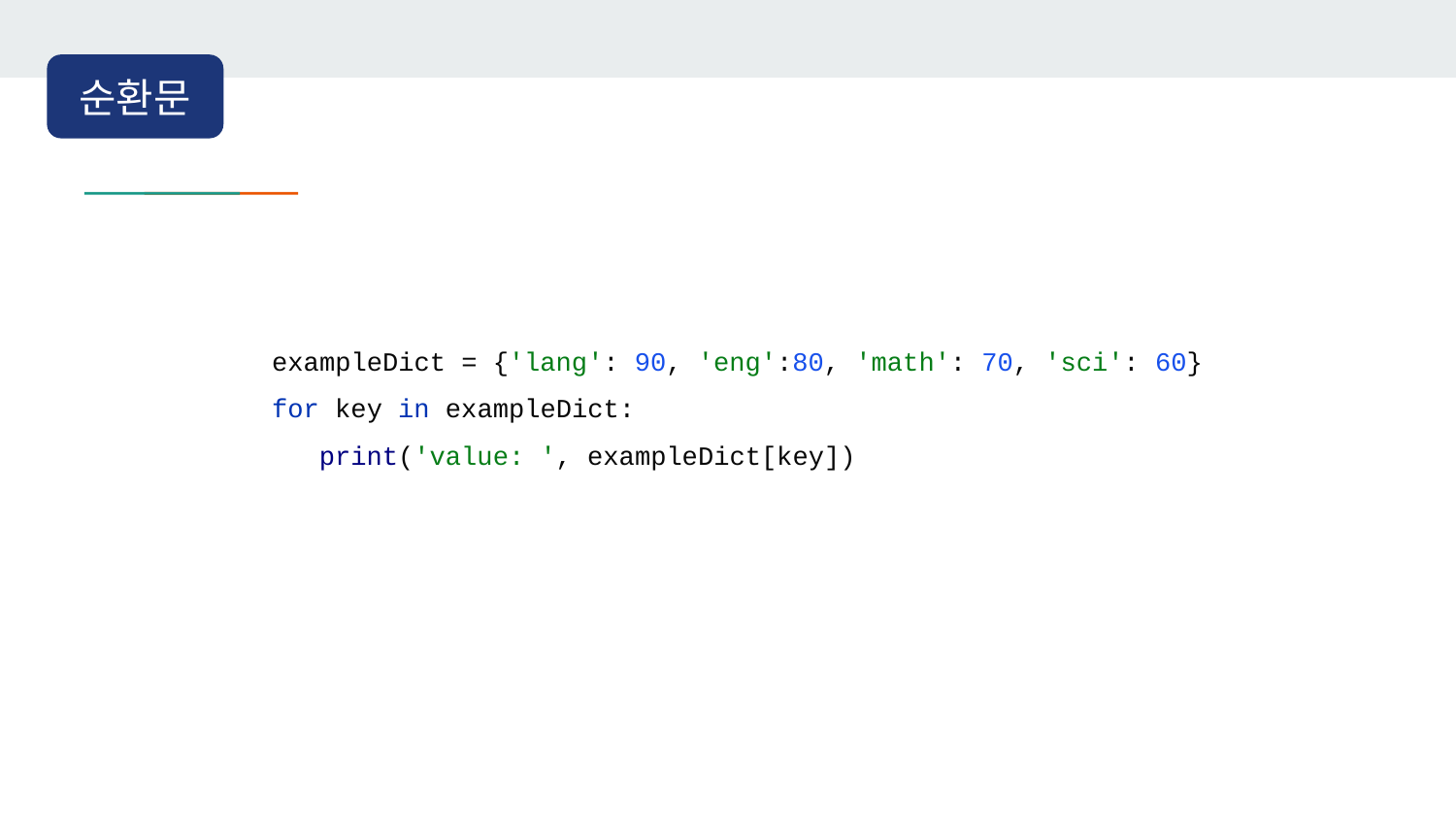

순환문
exampleDict = {'lang': 90, 'eng':80, 'math': 70, 'sci': 60}
for key in exampleDict:
   print('value: ', exampleDict[key])